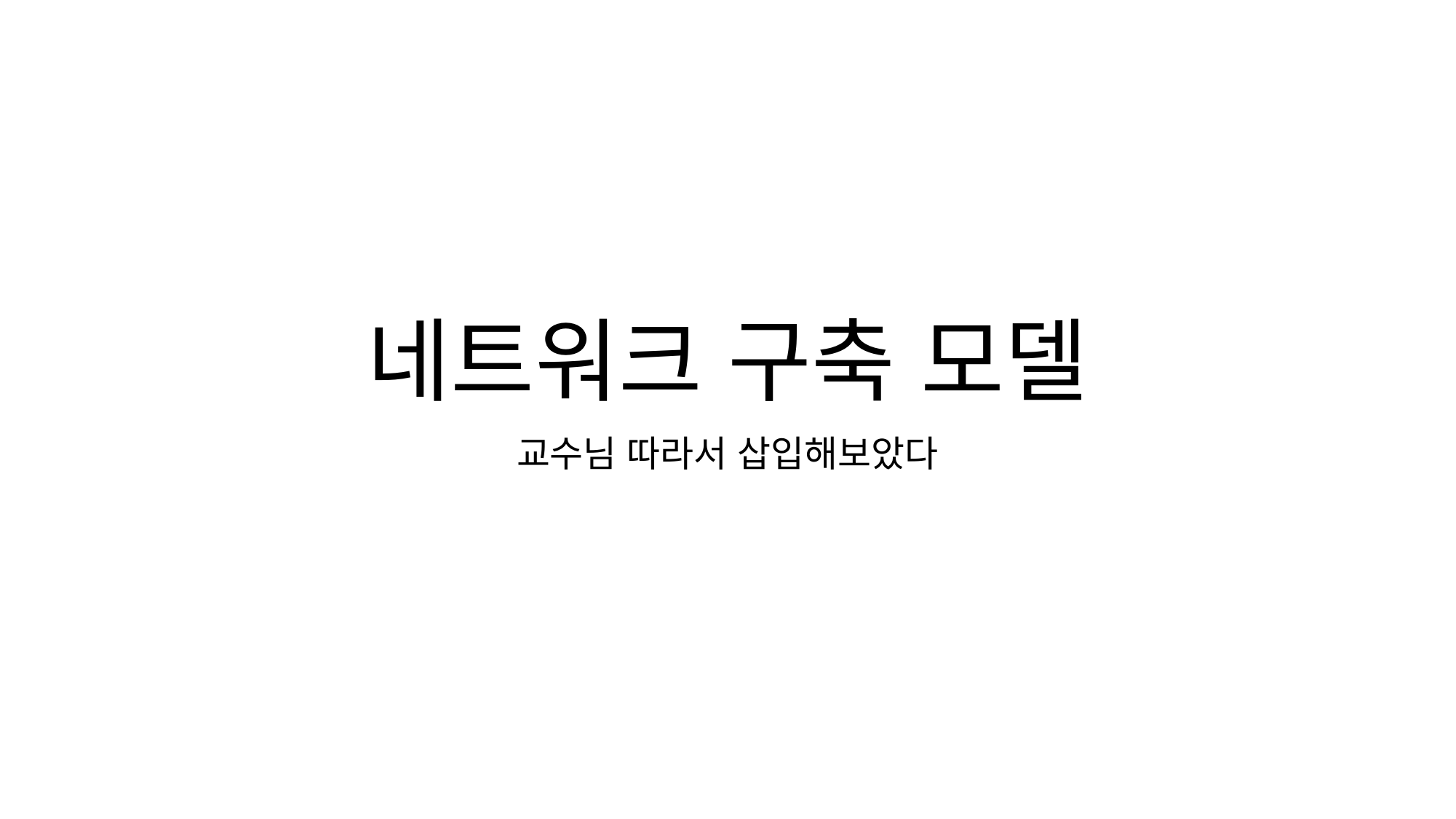

# 네트워크 구축 모델
교수님 따라서 삽입해보았다